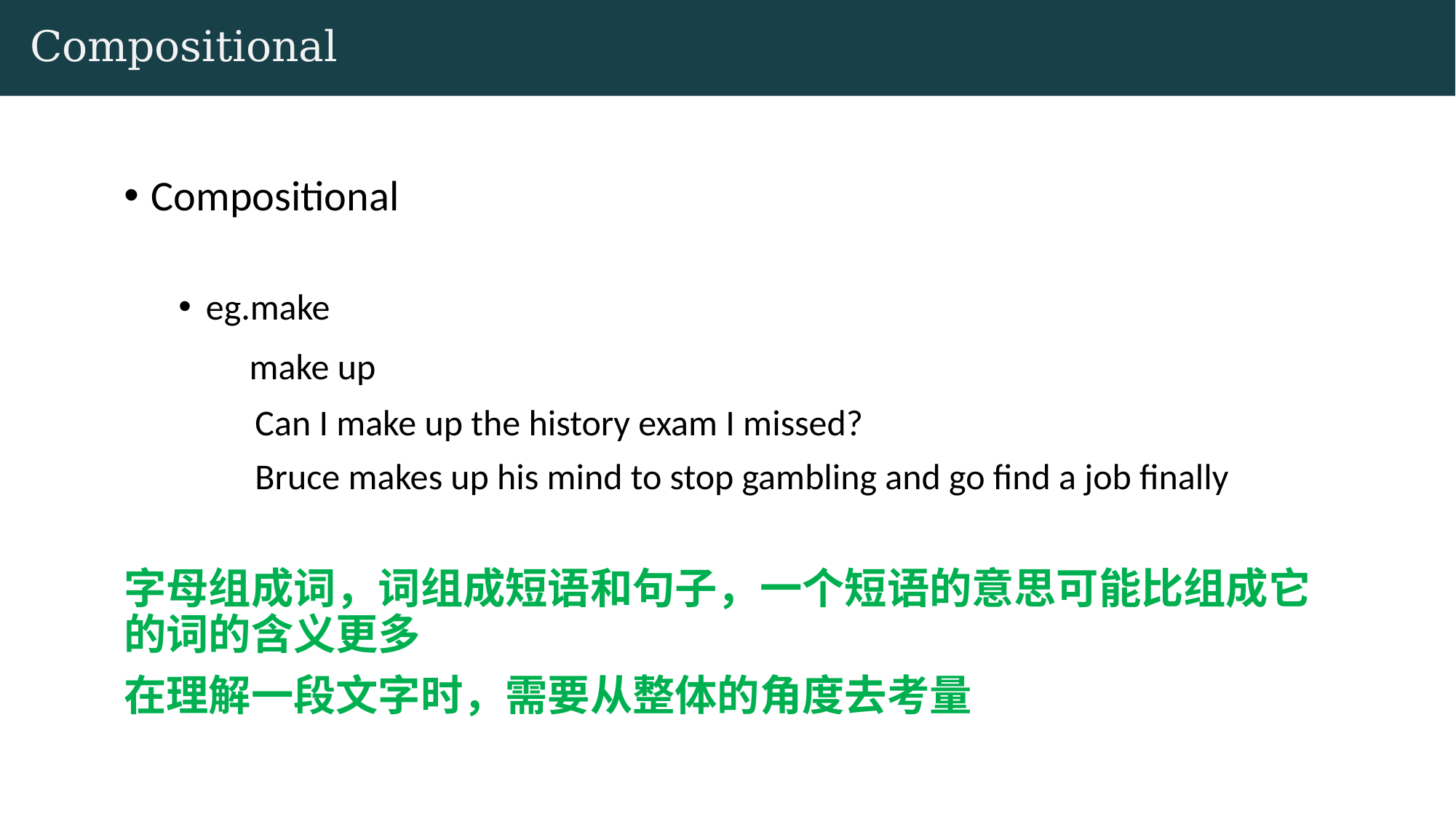

# Compositional
Compositional

eg.make
             make up
                Can I make up the history exam I missed?
                Bruce makes up his mind to stop gambling and go find a job finally

字母组成词，词组成短语和句子，一个短语的意思可能比组成它的词的含义更多
在理解一段文字时，需要从整体的角度去考量